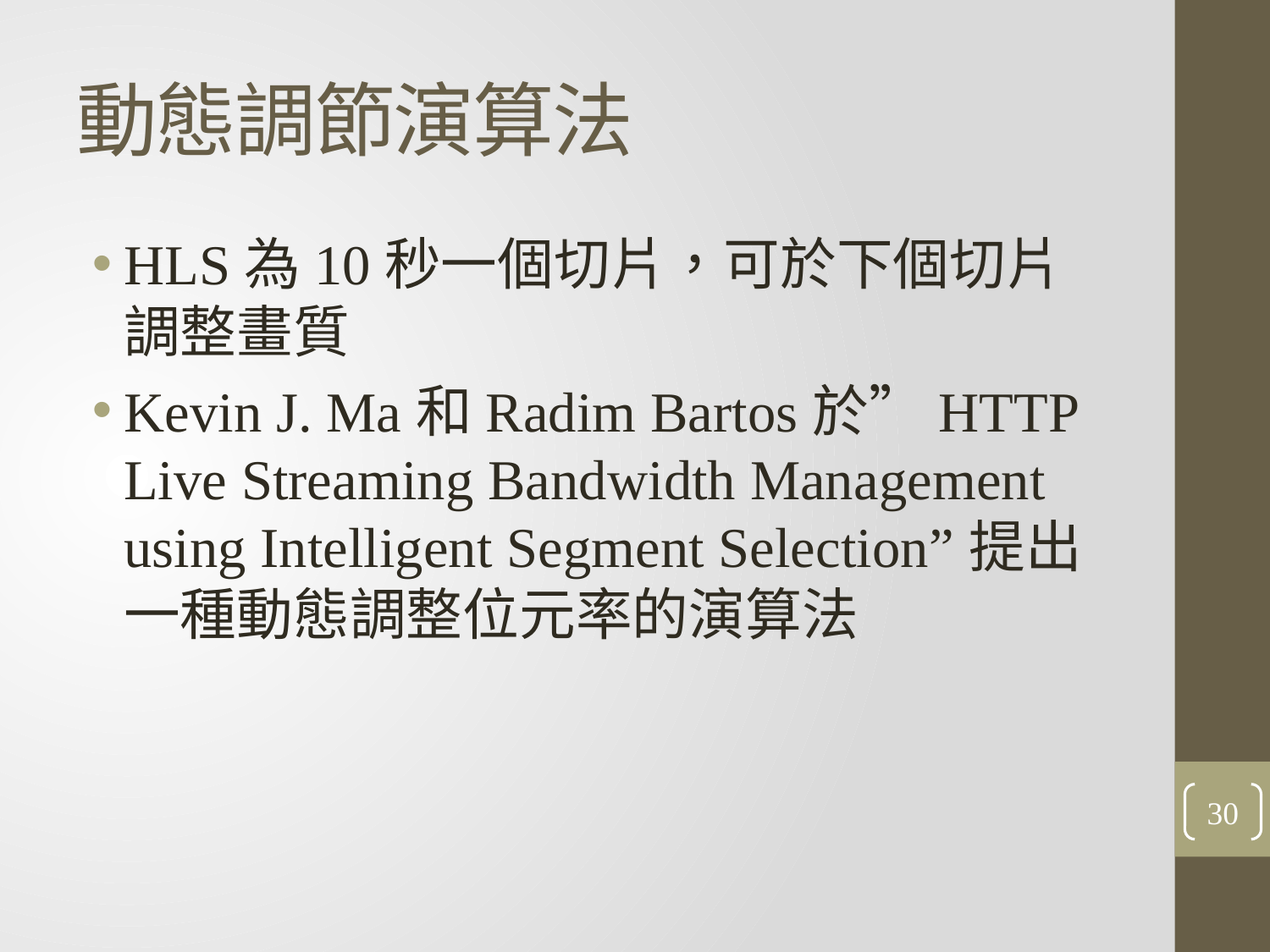

# 動態調節演算法
HLS為10秒一個切片，可於下個切片調整畫質
Kevin J. Ma和Radim Bartos於”HTTP Live Streaming Bandwidth Management using Intelligent Segment Selection”提出一種動態調整位元率的演算法
30